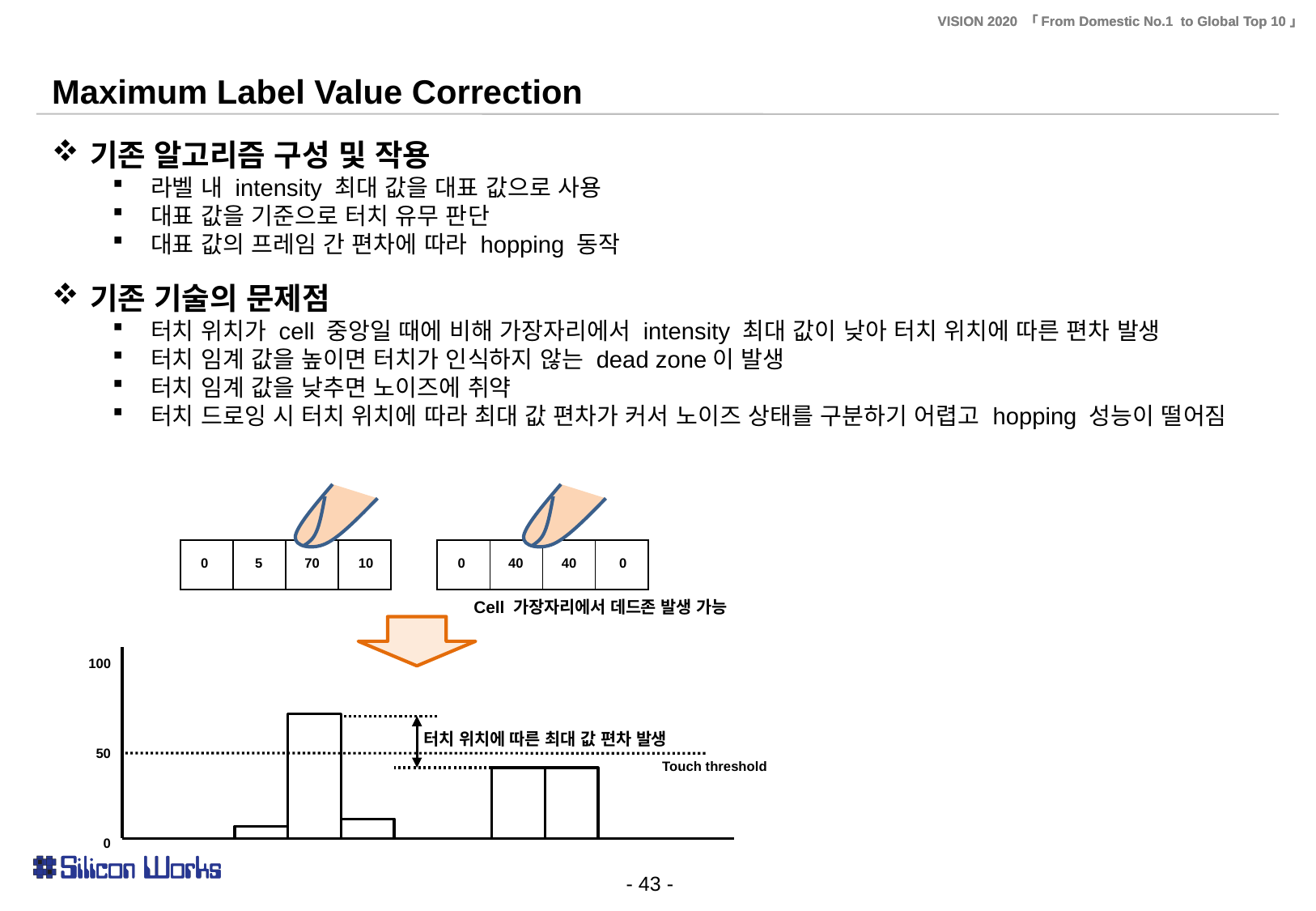

Maximum Label Value Correction
기존 알고리즘 구성 및 작용
라벨 내 intensity 최대 값을 대표 값으로 사용
대표 값을 기준으로 터치 유무 판단
대표 값의 프레임 간 편차에 따라 hopping 동작
기존 기술의 문제점
터치 위치가 cell 중앙일 때에 비해 가장자리에서 intensity 최대 값이 낮아 터치 위치에 따른 편차 발생
터치 임계 값을 높이면 터치가 인식하지 않는 dead zone이 발생
터치 임계 값을 낮추면 노이즈에 취약
터치 드로잉 시 터치 위치에 따라 최대 값 편차가 커서 노이즈 상태를 구분하기 어렵고 hopping 성능이 떨어짐

|  |  |  |  |
| --- | --- | --- | --- |
|  |  |  |  |
| --- | --- | --- | --- |
0
5
70
10
0
40
40
0
Cell 가장자리에서 데드존 발생 가능

100

터치 위치에 따른 최대 값 편차 발생
50
Touch threshold

0